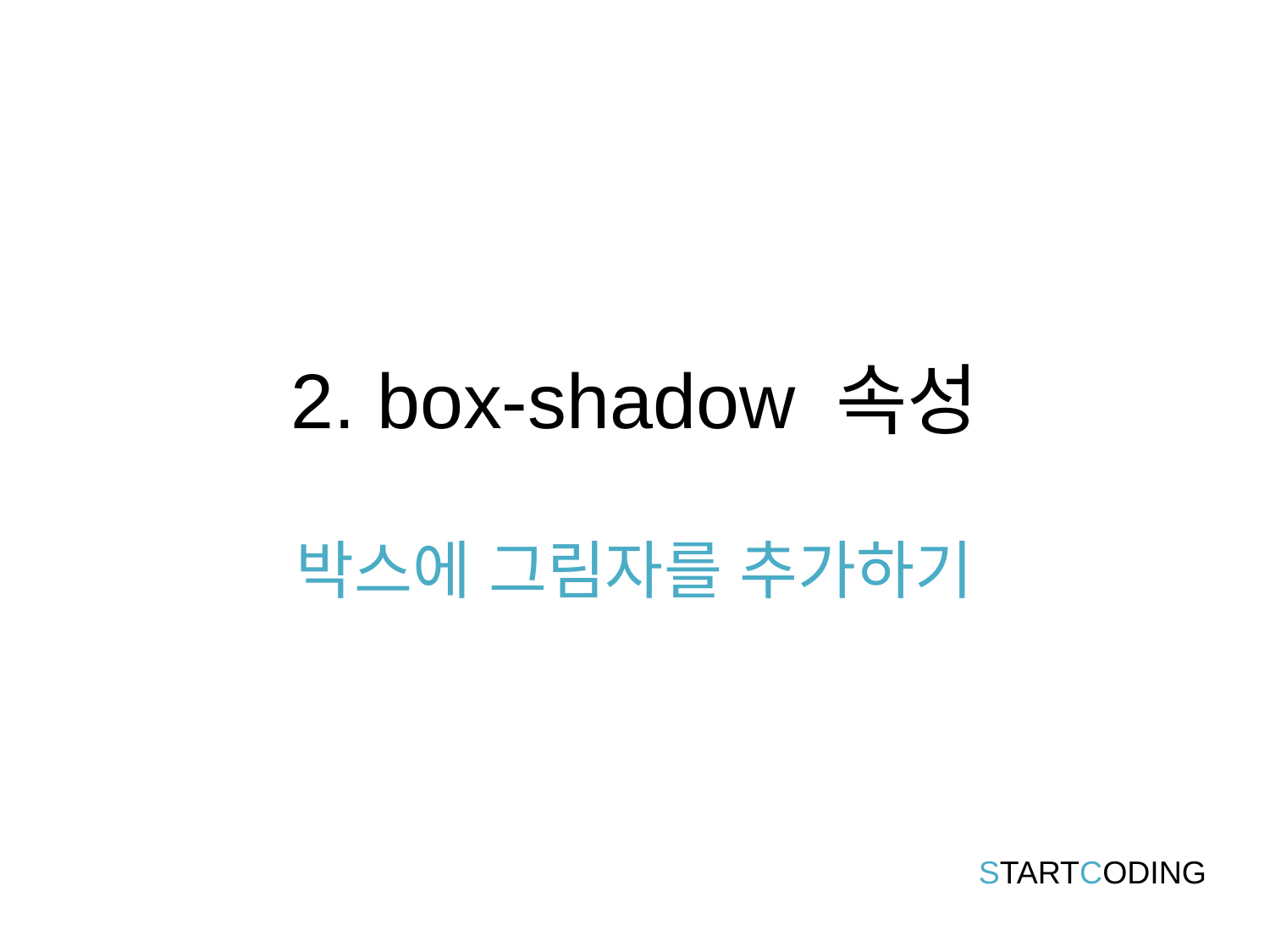

# 2. box-shadow 속성
박스에 그림자를 추가하기
STARTCODING